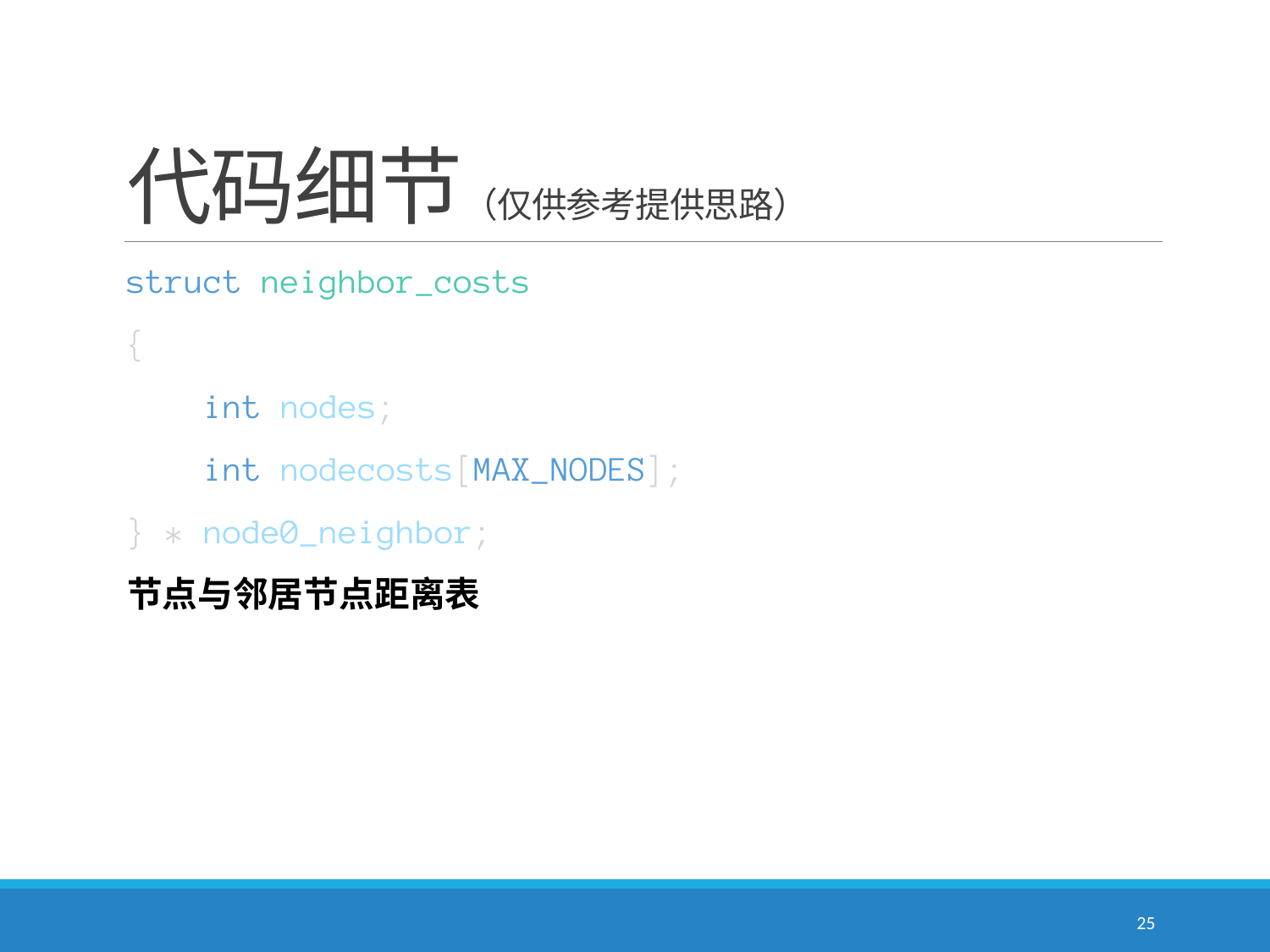

# 代码细节（仅供参考提供思路）
struct neighbor_costs
{
    int nodes;
    int nodecosts[MAX_NODES];
} * node0_neighbor;
节点与邻居节点距离表
25